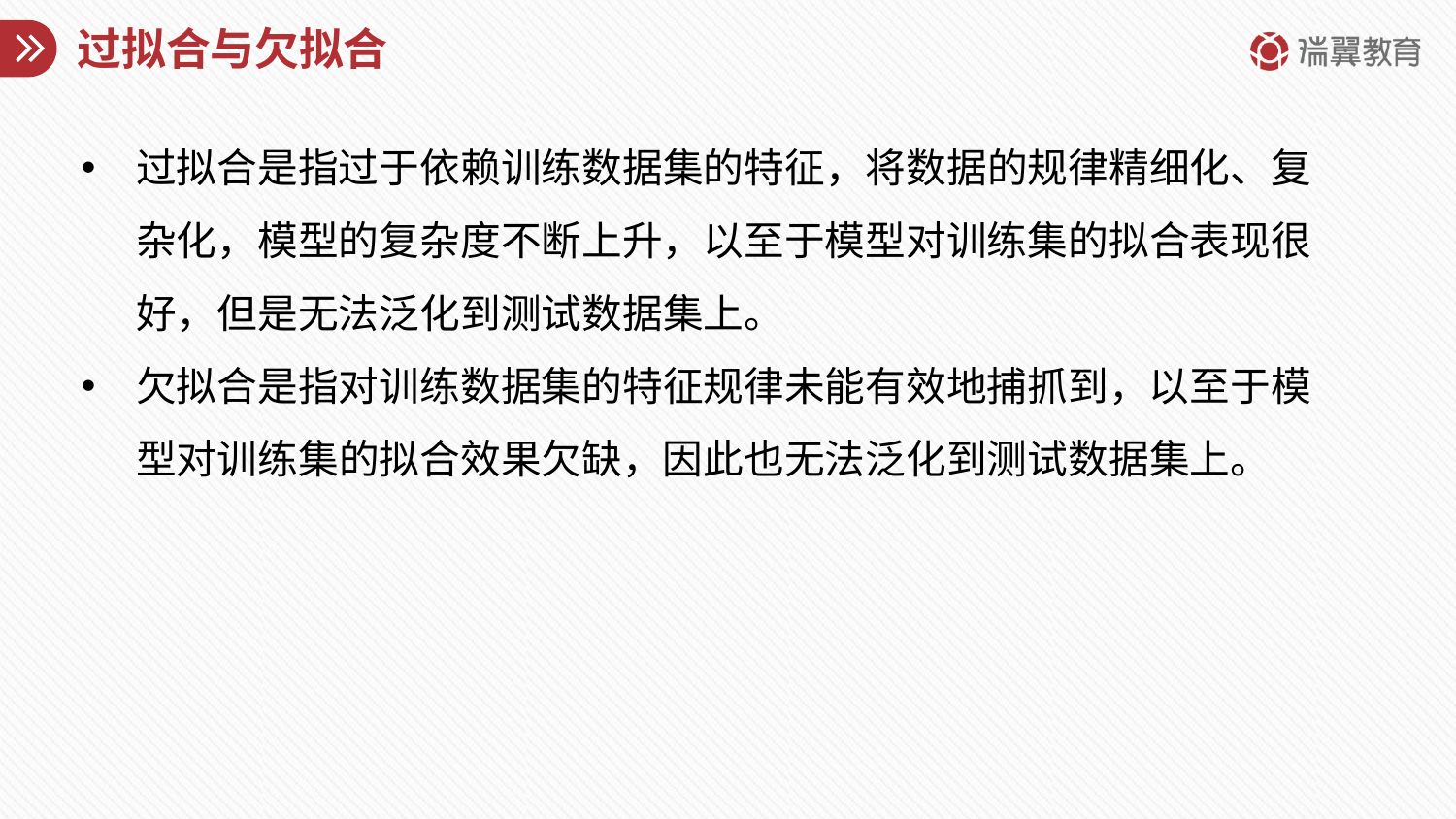

# 过拟合与欠拟合
过拟合是指过于依赖训练数据集的特征，将数据的规律精细化、复杂化，模型的复杂度不断上升，以至于模型对训练集的拟合表现很好，但是无法泛化到测试数据集上。
欠拟合是指对训练数据集的特征规律未能有效地捕抓到，以至于模型对训练集的拟合效果欠缺，因此也无法泛化到测试数据集上。